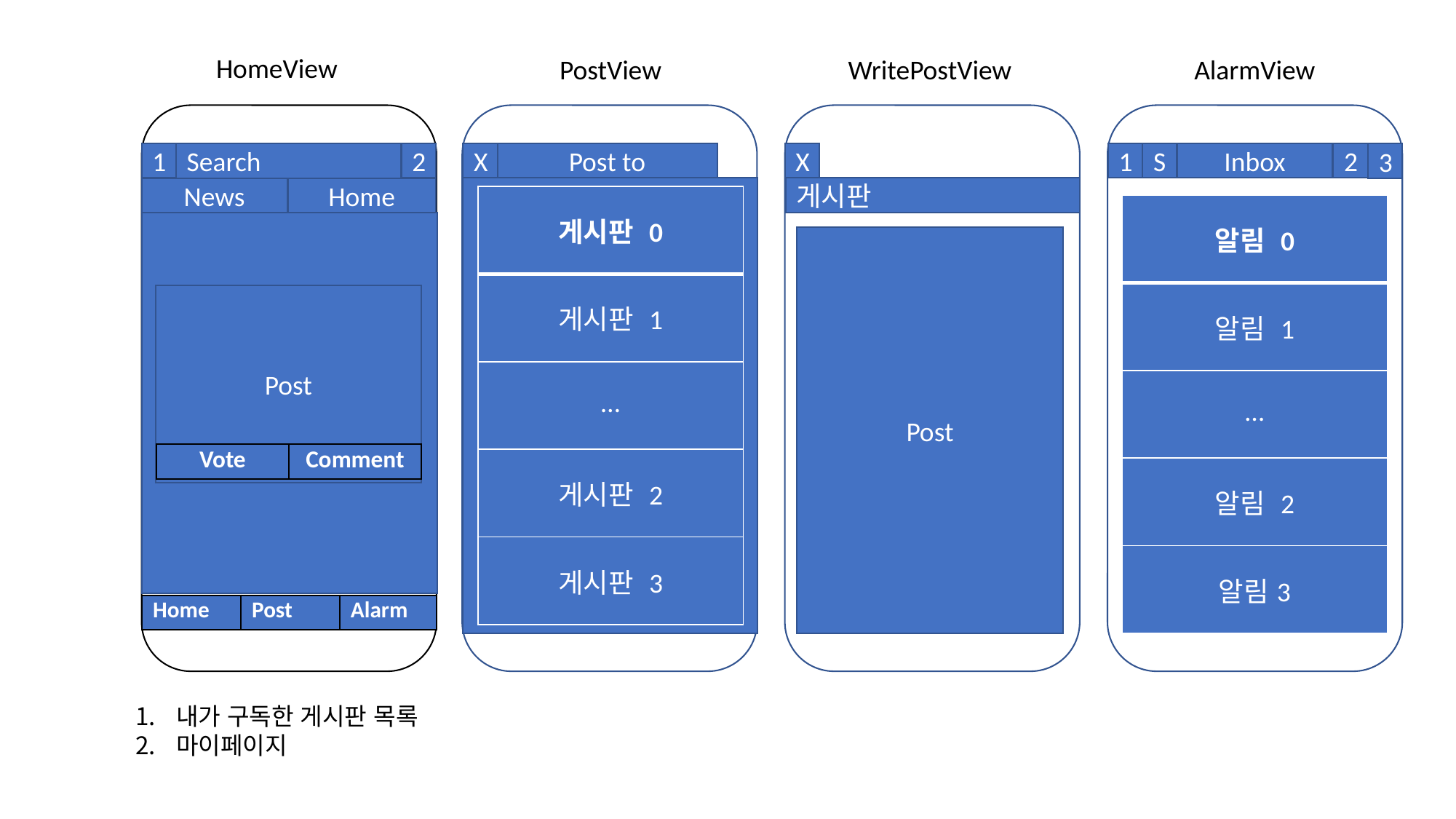

HomeView
PostView
AlarmView
WritePostView

Search
Post to
1
2
X
1
S
Inbox
2
X
3

게시판
News
Home
| 게시판 0 |
| --- |
| 게시판 1 |
| … |
| 게시판 2 |
| 게시판 3 |
| 알림 0 |
| --- |
| 알림 1 |
| … |
| 알림 2 |
| 알림3 |
Post
Post
Post
| Vote | Comment |
| --- | --- |
| Home | Post | Alarm |
| --- | --- | --- |
내가 구독한 게시판 목록
마이페이지